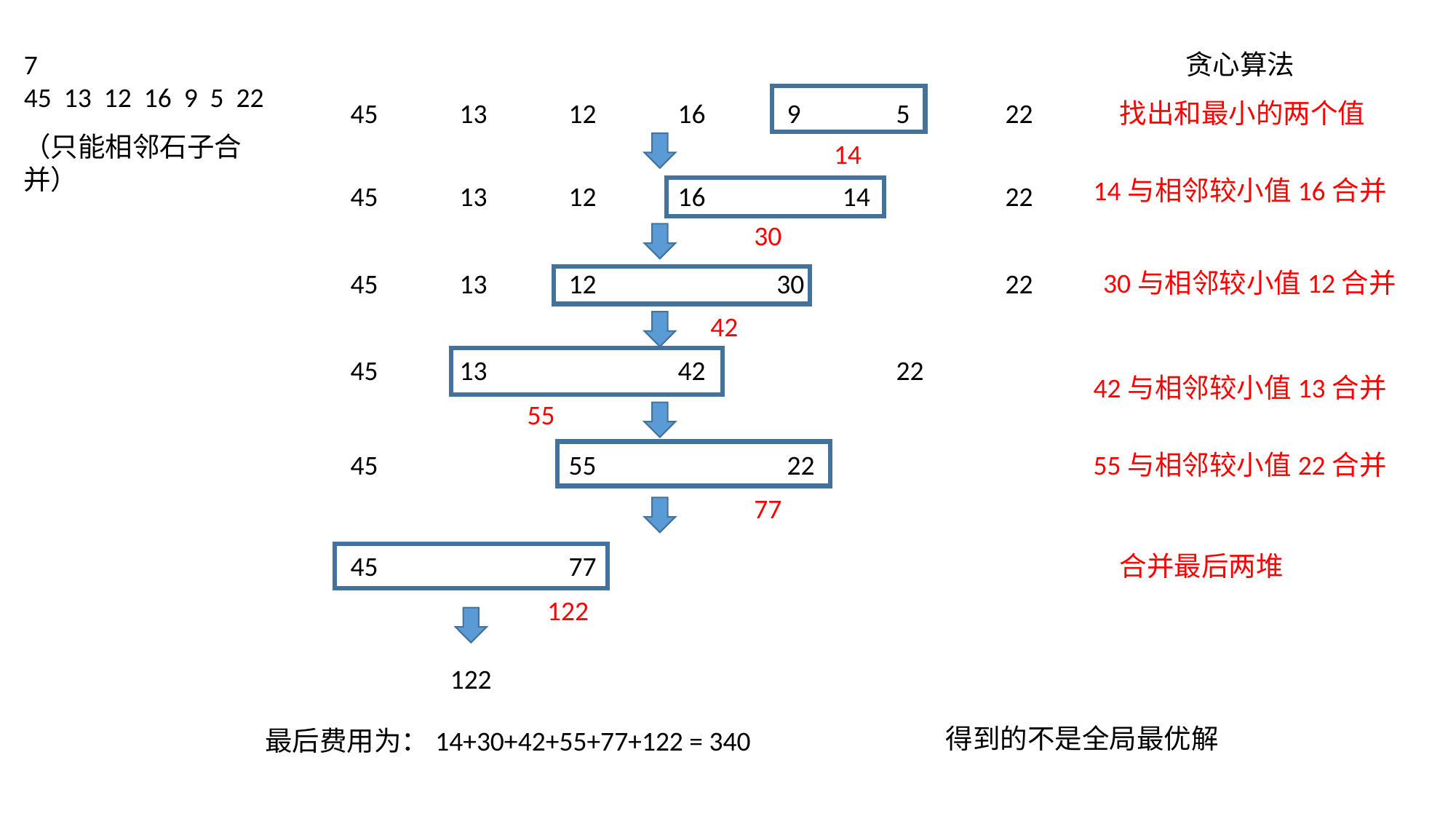

7
45  13  12  16  9  5  22
贪心算法

45	13	12	16	9	5	22
找出和最小的两个值
（只能相邻石子合并）
14

14与相邻较小值16合并
45	13	12	16	         14		22

30

30与相邻较小值12合并
45	13	12	                30		22

42

45	13		42		22

42与相邻较小值13合并
55

45		55		22
55与相邻较小值22合并
77

45		77
合并最后两堆
122

122
得到的不是全局最优解
最后费用为：14+30+42+55+77+122 = 340